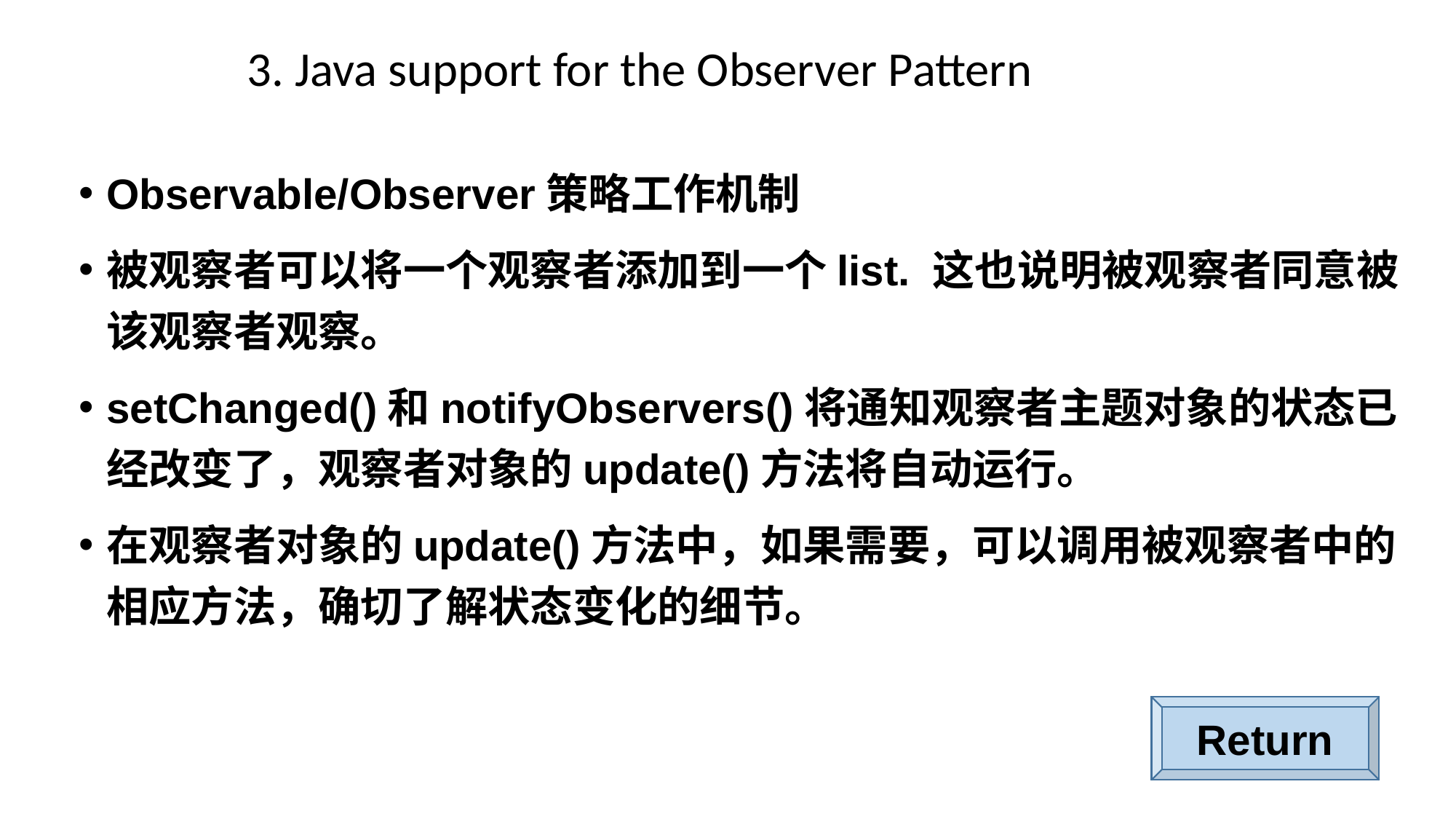

# 3. Java support for the Observer Pattern
Observable/Observer策略工作机制
被观察者可以将一个观察者添加到一个list. 这也说明被观察者同意被该观察者观察。
setChanged()和notifyObservers()将通知观察者主题对象的状态已经改变了，观察者对象的update()方法将自动运行。
在观察者对象的update()方法中，如果需要，可以调用被观察者中的相应方法，确切了解状态变化的细节。
Return